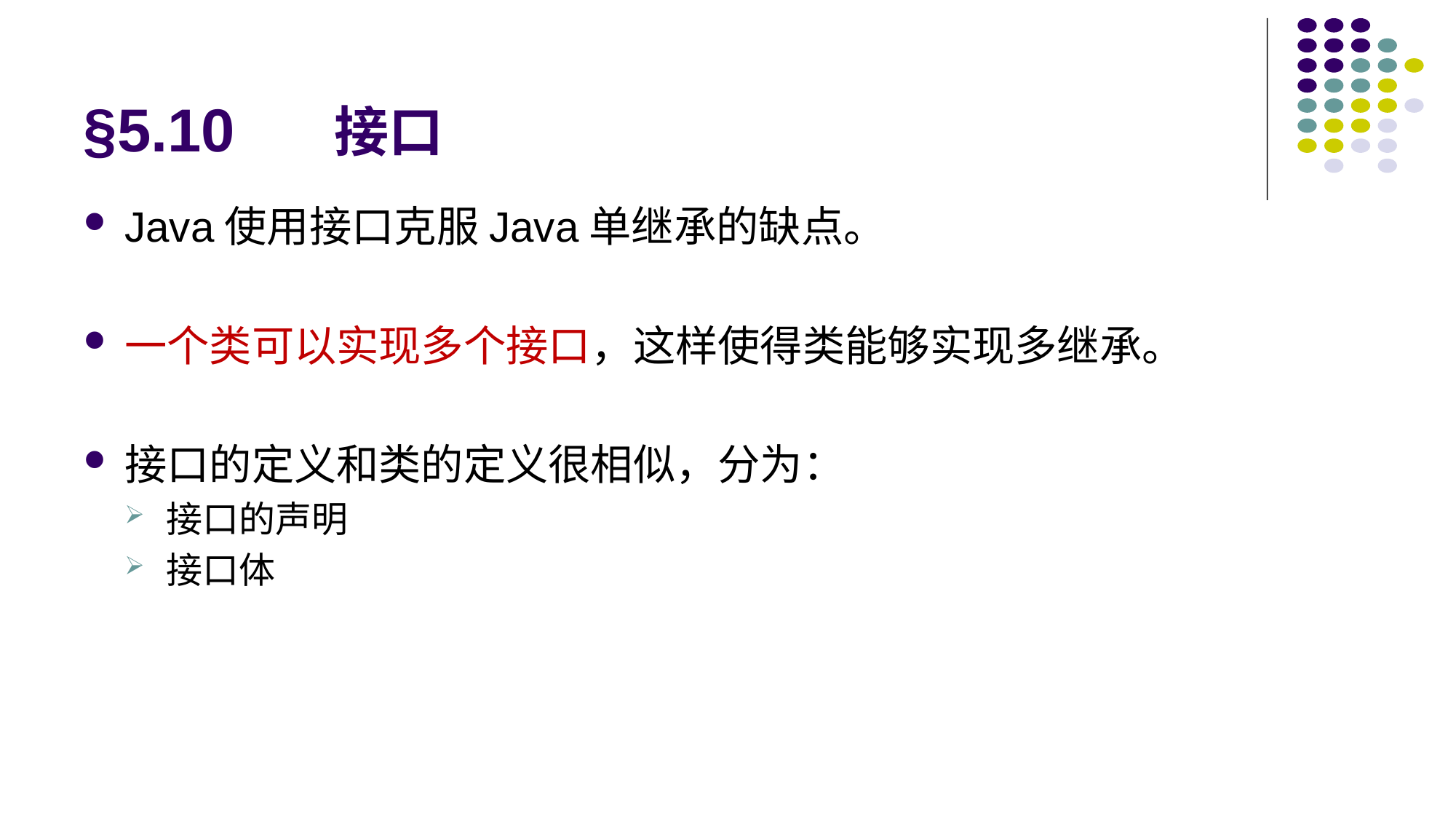

# §5.10     接口
Java使用接口克服Java单继承的缺点。

一个类可以实现多个接口，这样使得类能够实现多继承。

接口的定义和类的定义很相似，分为：
接口的声明
接口体

77